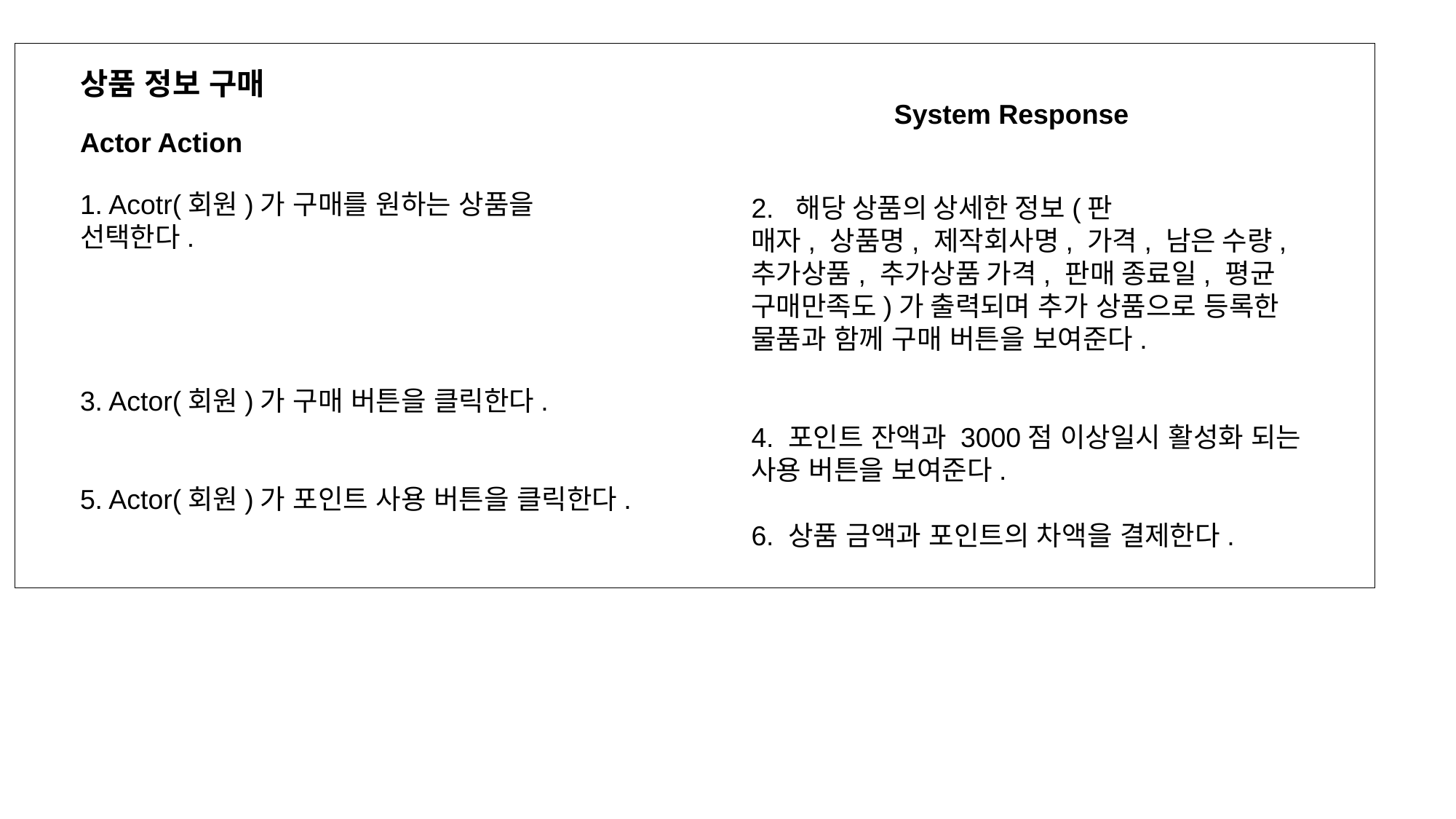

상품 정보 구매
System Response
Actor Action
1. Acotr(회원)가 구매를 원하는 상품을 선택한다.

3. Actor(회원)가 구매 버튼을 클릭한다.

5. Actor(회원)가 포인트 사용 버튼을 클릭한다.
2.  해당 상품의 상세한 정보(판
매자, 상품명, 제작회사명, 가격, 남은 수량, 추가상품, 추가상품 가격, 판매 종료일, 평균 구매만족도)가 출력되며 추가 상품으로 등록한 물품과 함께 구매 버튼을 보여준다.

4. 포인트 잔액과 3000점 이상일시 활성화 되는 사용 버튼을 보여준다.

6. 상품 금액과 포인트의 차액을 결제한다.